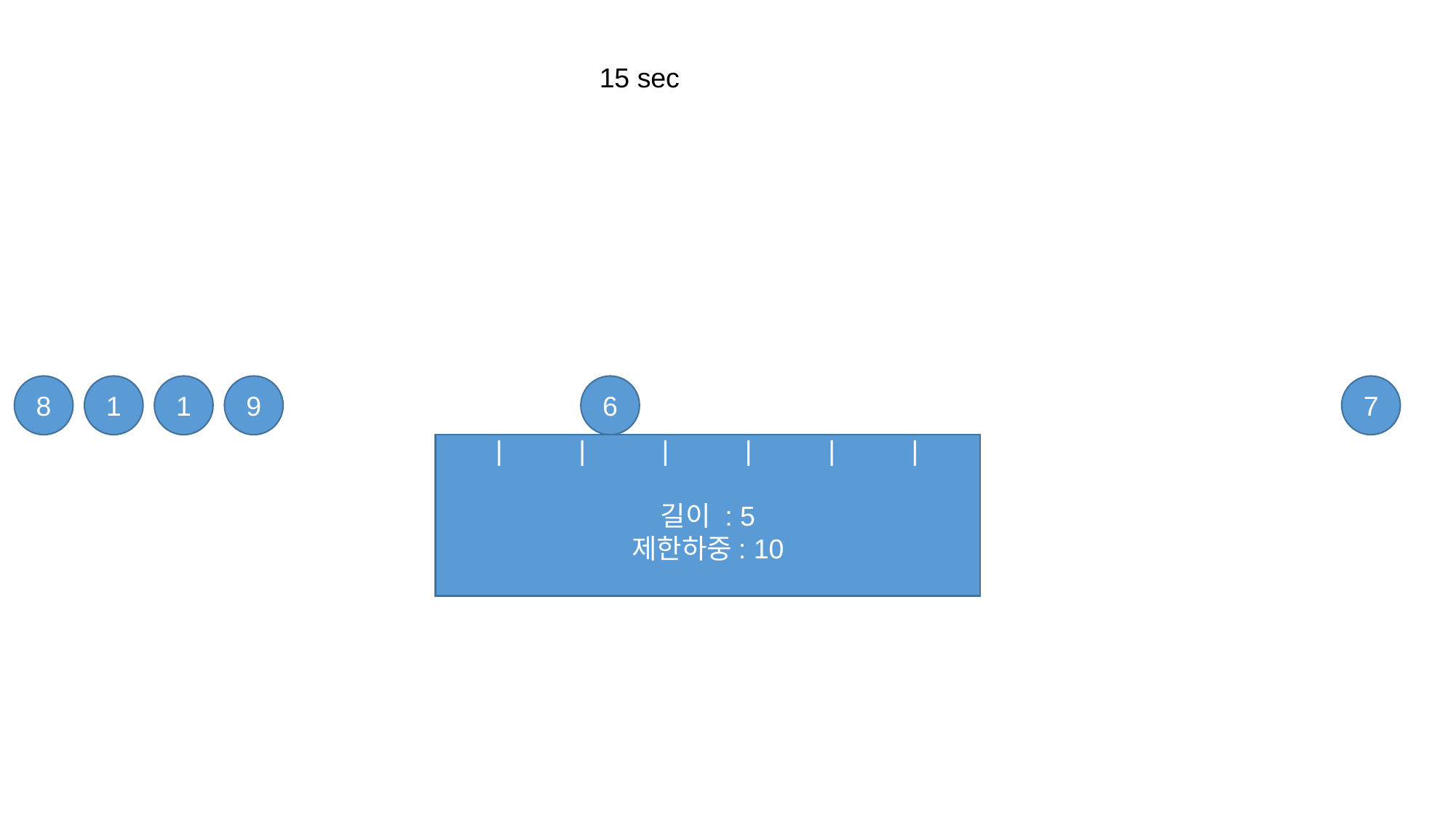

15 sec
6
8
1
1
9
7
|          |          |          |          |          |

길이 : 5
제한하중: 10